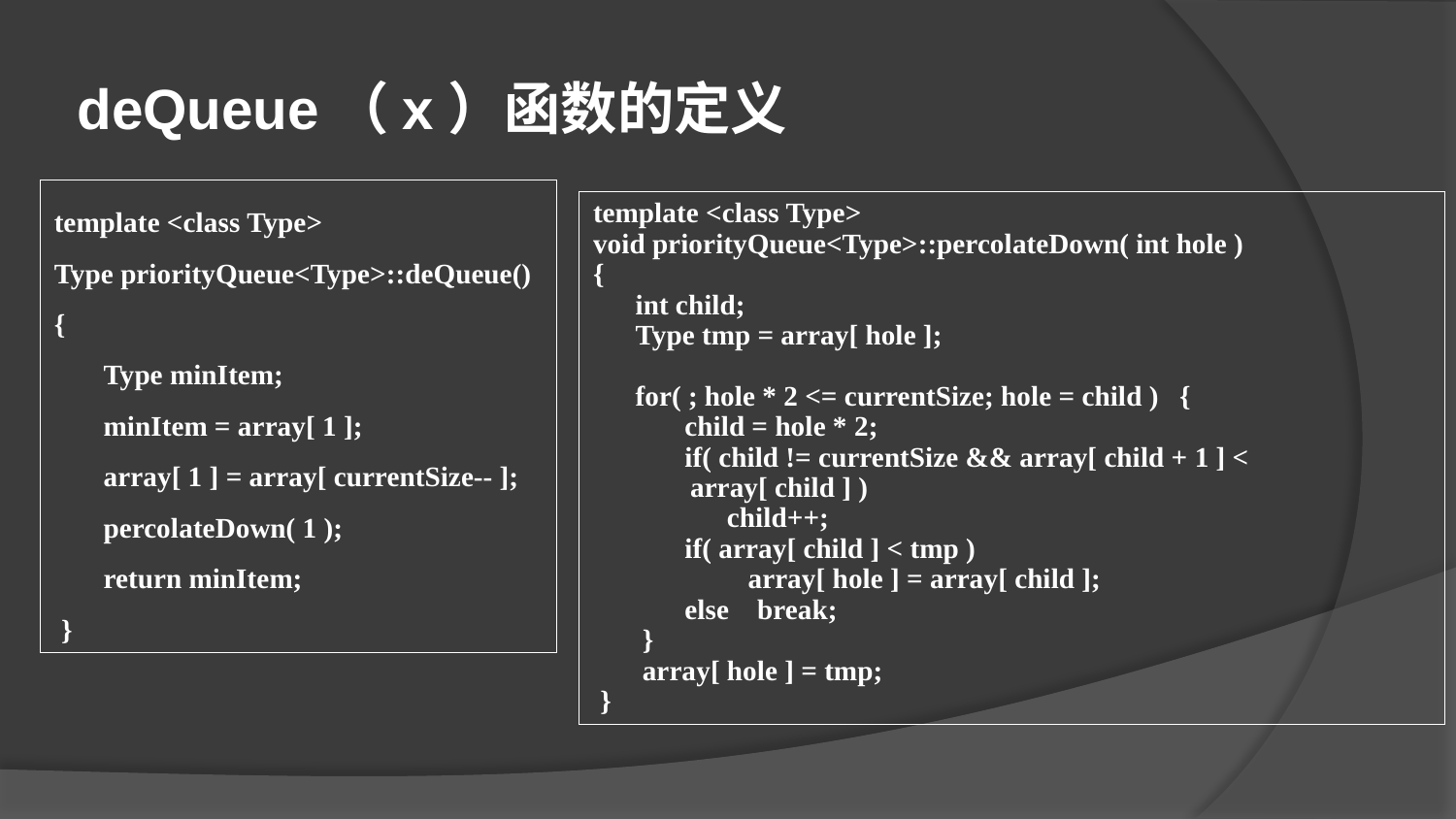

deQueue（x）函数的定义
template <class Type>
Type priorityQueue<Type>::deQueue()
{
       Type minItem;
       minItem = array[ 1 ];
       array[ 1 ] = array[ currentSize-- ];
       percolateDown( 1 );
       return minItem;
 }
template <class Type>
void priorityQueue<Type>::percolateDown( int hole )
{
      int child;
      Type tmp = array[ hole ];

      for( ; hole * 2 <= currentSize; hole = child )   {
             child = hole * 2;
             if( child != currentSize && array[ child + 1 ] < array[ child ] )
                   child++;
             if( array[ child ] < tmp )
                      array[ hole ] = array[ child ];
             else    break;
       }
       array[ hole ] = tmp;
 }